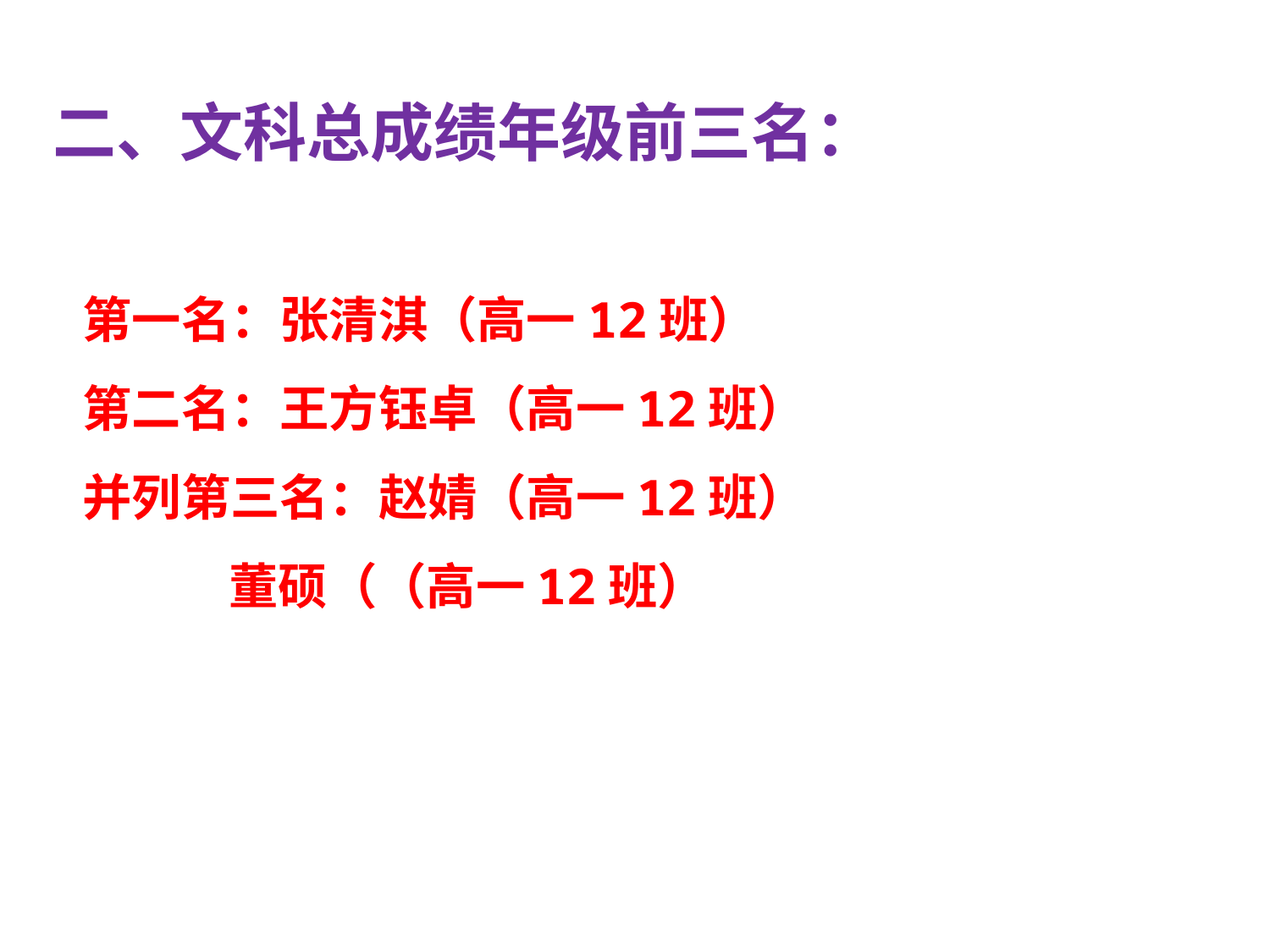

二、文科总成绩年级前三名：

第一名：张清淇（高一12班）
第二名：王方钰卓（高一12班）
并列第三名：赵婧（高一12班）
            董硕（（高一12班）